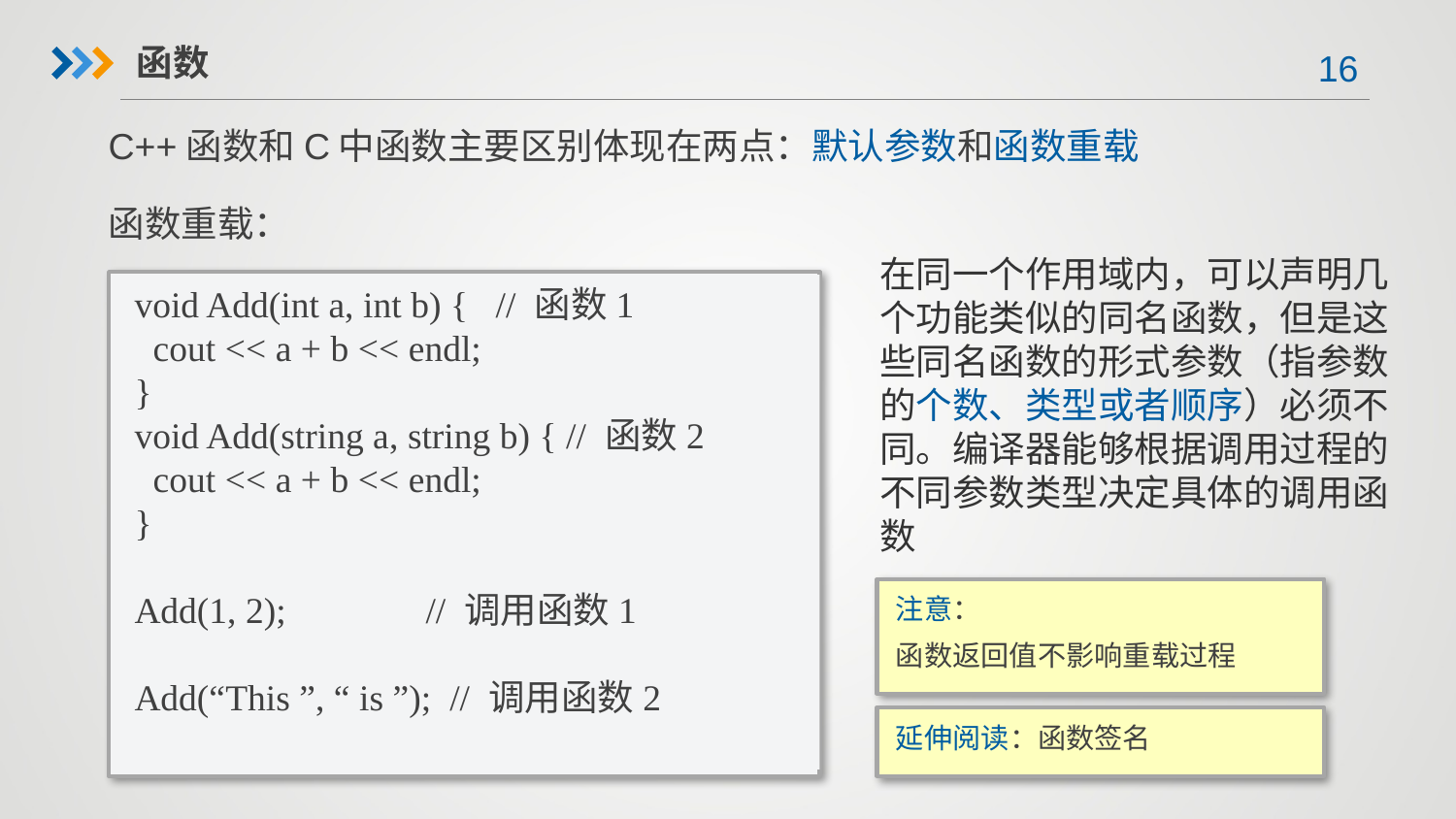

函数
C++函数和C中函数主要区别体现在两点：默认参数和函数重载
函数重载：
在同一个作用域内，可以声明几个功能类似的同名函数，但是这些同名函数的形式参数（指参数的个数、类型或者顺序）必须不同。编译器能够根据调用过程的不同参数类型决定具体的调用函数

void Add(int a, int b) {   // 函数1
  cout << a + b << endl;
}
void Add(string a, string b) { // 函数2
  cout << a + b << endl;
}

Add(1, 2);	// 调用函数1

Add(“This ”, “ is ”);  // 调用函数2

注意：
函数返回值不影响重载过程

延伸阅读：函数签名